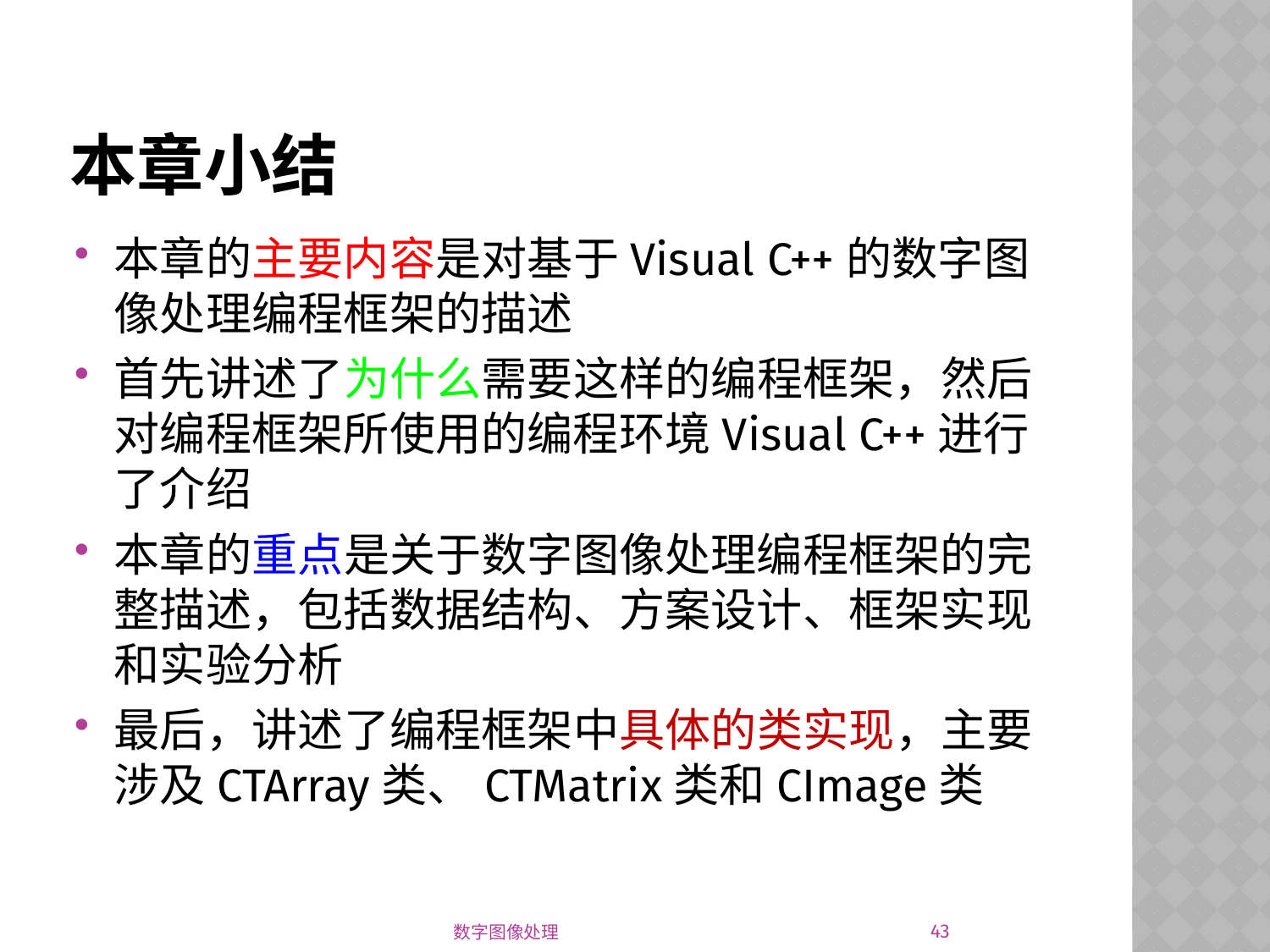

# 本章小结
本章的主要内容是对基于Visual C++的数字图像处理编程框架的描述
首先讲述了为什么需要这样的编程框架，然后对编程框架所使用的编程环境Visual C++进行了介绍
本章的重点是关于数字图像处理编程框架的完整描述，包括数据结构、方案设计、框架实现和实验分析
最后，讲述了编程框架中具体的类实现，主要涉及CTArray类、CTMatrix类和CImage类
43
数字图像处理